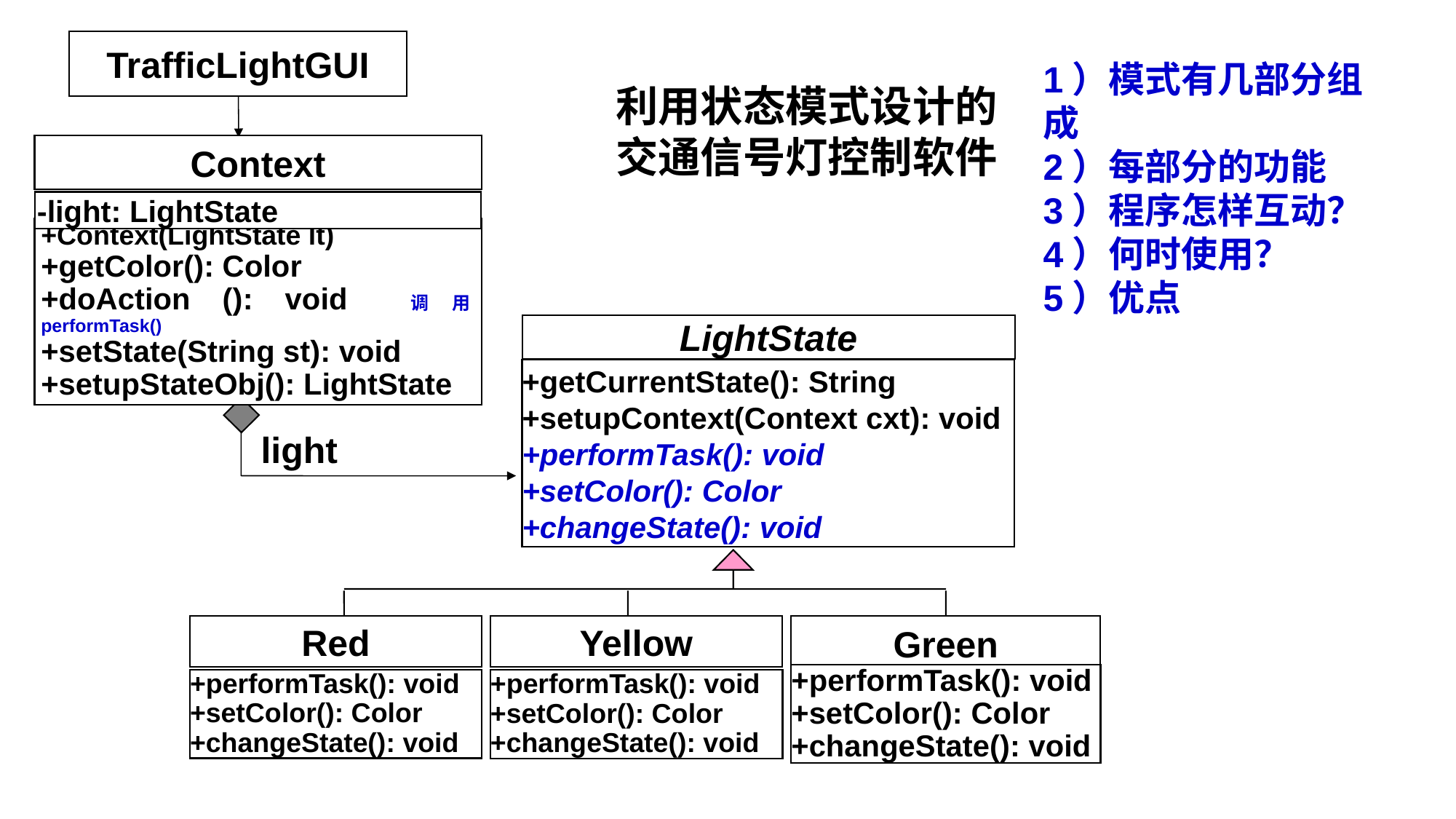

TrafficLightGUI
1）模式有几部分组成
2）每部分的功能
3）程序怎样互动？
4）何时使用？
5）优点
利用状态模式设计的
交通信号灯控制软件

Context
-light: LightState
+Context(LightState lt)
+getColor(): Color
+doAction (): void 调用performTask()
+setState(String st): void
+setupStateObj(): LightState
LightState
+getCurrentState(): String
+setupContext(Context cxt): void
+performTask(): void
+setColor(): Color
+changeState(): void

light

Red
+performTask(): void
+setColor(): Color
+changeState(): void
Yellow
+performTask(): void
+setColor(): Color
+changeState(): void
Green
+performTask(): void
+setColor(): Color
+changeState(): void